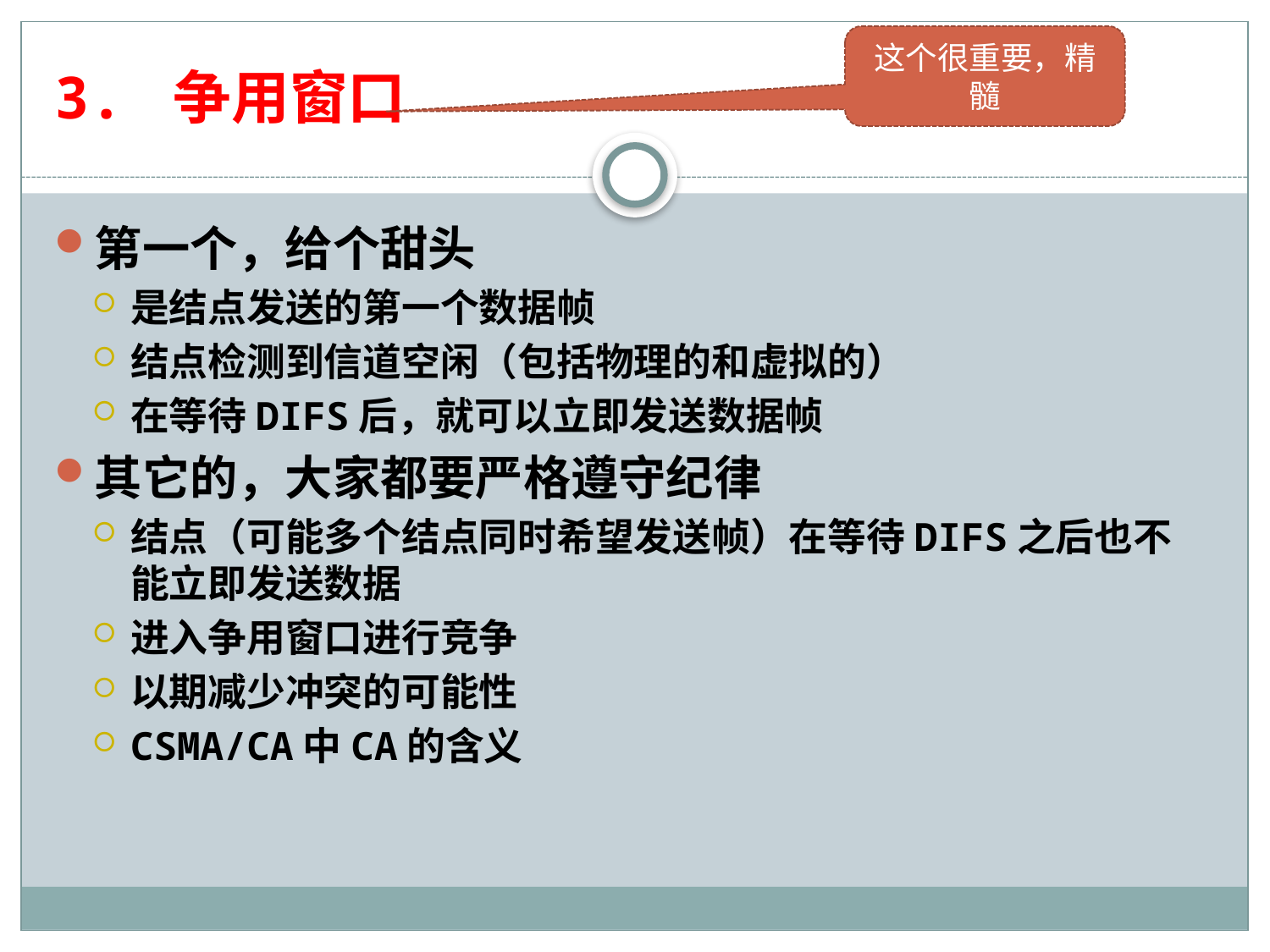

这个很重要，精髓
# 3. 争用窗口
第一个，给个甜头
是结点发送的第一个数据帧
结点检测到信道空闲（包括物理的和虚拟的）
在等待DIFS后，就可以立即发送数据帧
其它的，大家都要严格遵守纪律
结点（可能多个结点同时希望发送帧）在等待DIFS之后也不能立即发送数据
进入争用窗口进行竞争
以期减少冲突的可能性
CSMA/CA中CA的含义